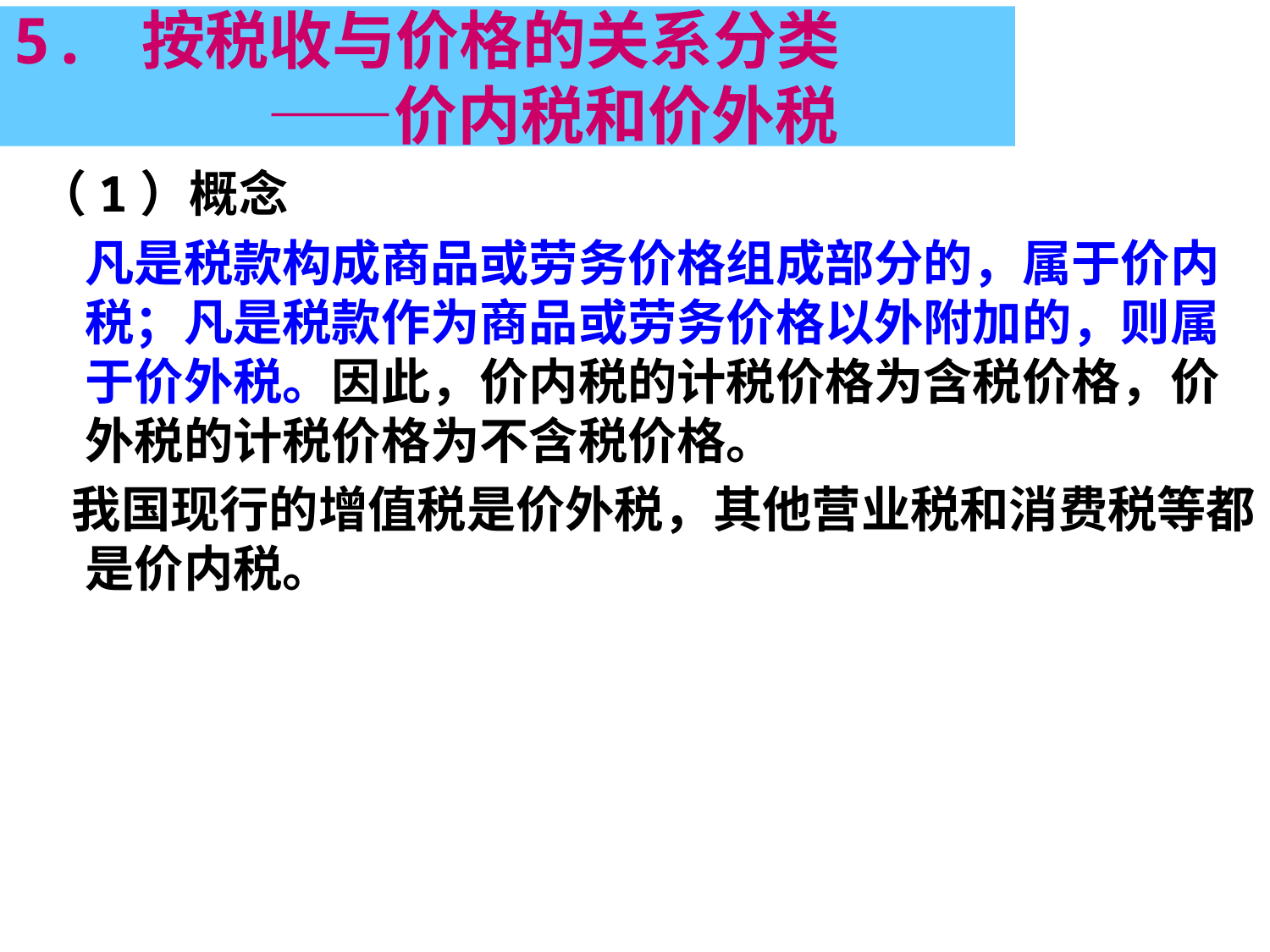

5. 按税收与价格的关系分类
		——价内税和价外税
（1）概念
	凡是税款构成商品或劳务价格组成部分的，属于价内税；凡是税款作为商品或劳务价格以外附加的，则属于价外税。因此，价内税的计税价格为含税价格，价外税的计税价格为不含税价格。
  我国现行的增值税是价外税，其他营业税和消费税等都是价内税。